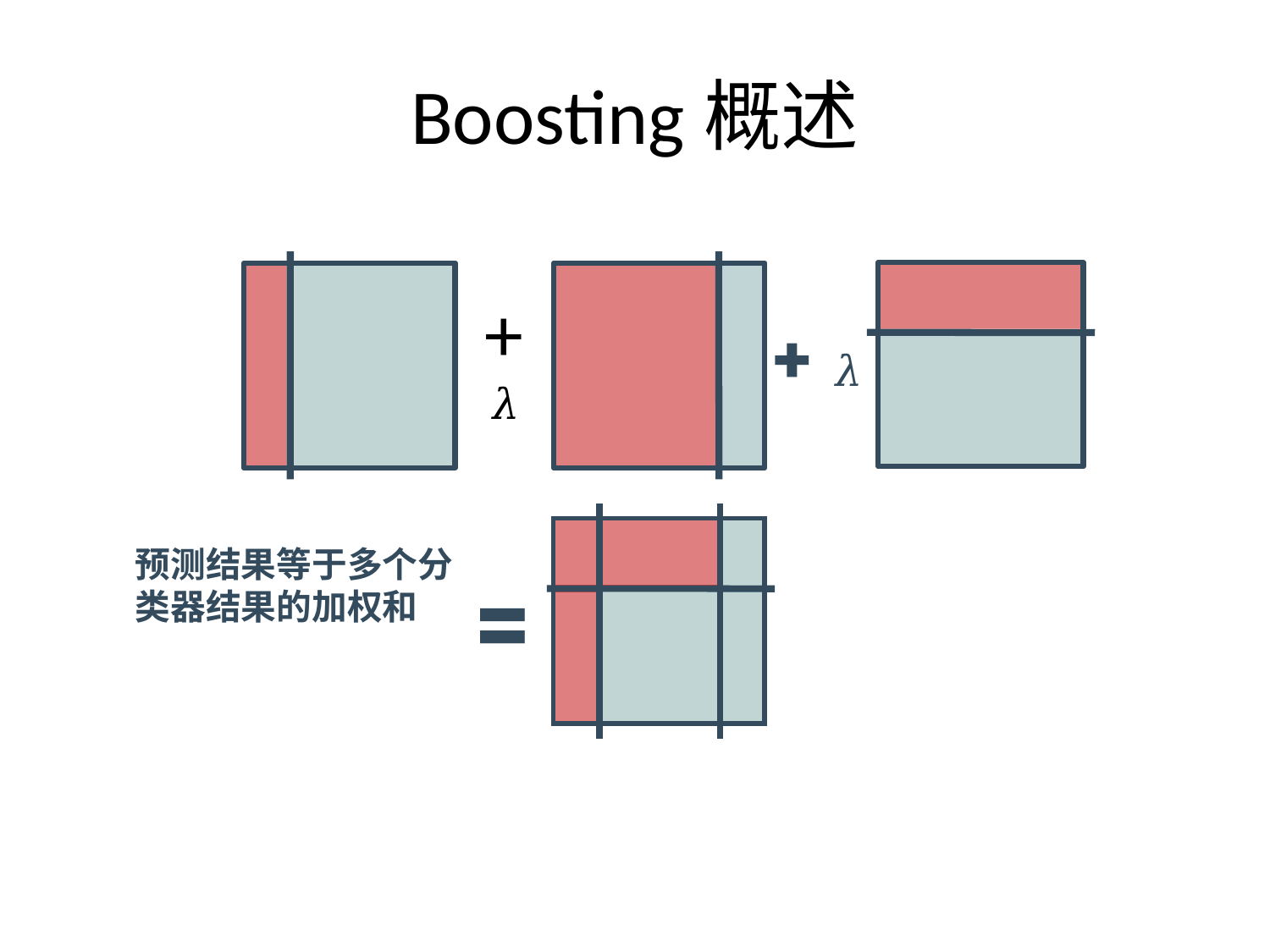

Boosting概述

# + 𝜆
+ 𝜆

|  |  |  |
| --- | --- | --- |
|  |  |  |
|  |  |  |
|  |  |  |
预测结果等于多个分类器结果的加权和
=